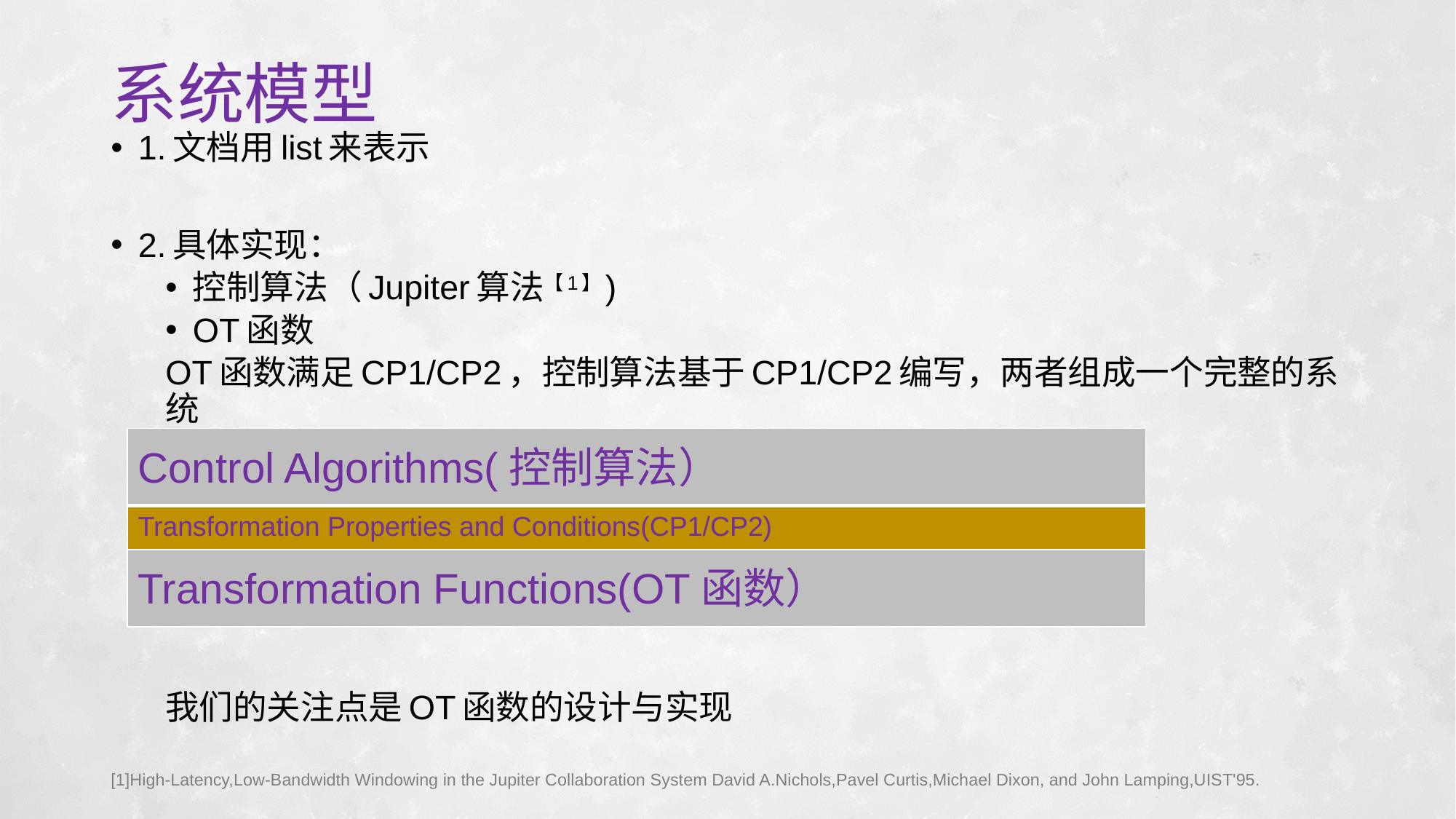

# 系统模型
1.文档用list来表示

2.具体实现：
控制算法（Jupiter算法【1】)
OT函数
OT函数满足CP1/CP2，控制算法基于CP1/CP2编写，两者组成一个完整的系统

我们的关注点是OT函数的设计与实现

[1]High-Latency,Low-Bandwidth Windowing in the Jupiter Collaboration System David A.Nichols,Pavel Curtis,Michael Dixon, and John Lamping,UIST'95.
| Control Algorithms(控制算法） |
| --- |
| Transformation Properties and Conditions(CP1/CP2) |
| Transformation Functions(OT函数） |